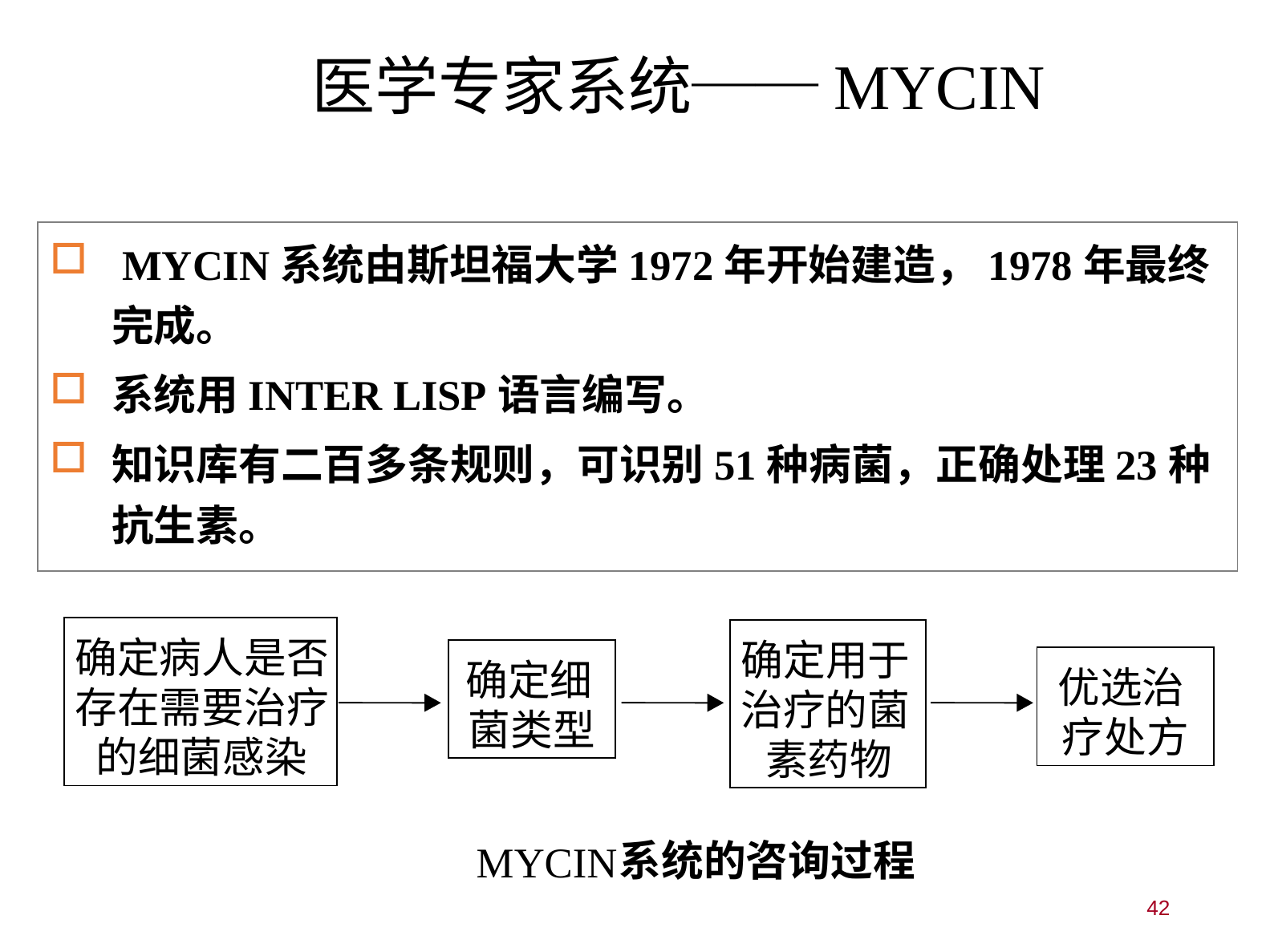

# 医学专家系统──MYCIN
 MYCIN系统由斯坦福大学1972年开始建造，1978年最终完成。
系统用INTER LISP语言编写。
知识库有二百多条规则，可识别51种病菌，正确处理23种抗生素。

确定病人是否
确定用于

确定细
优选治
存在需要治疗
治疗的菌

菌类型
疗处方
的细菌感染
素药物
系统的咨询过程
MYCIN

42